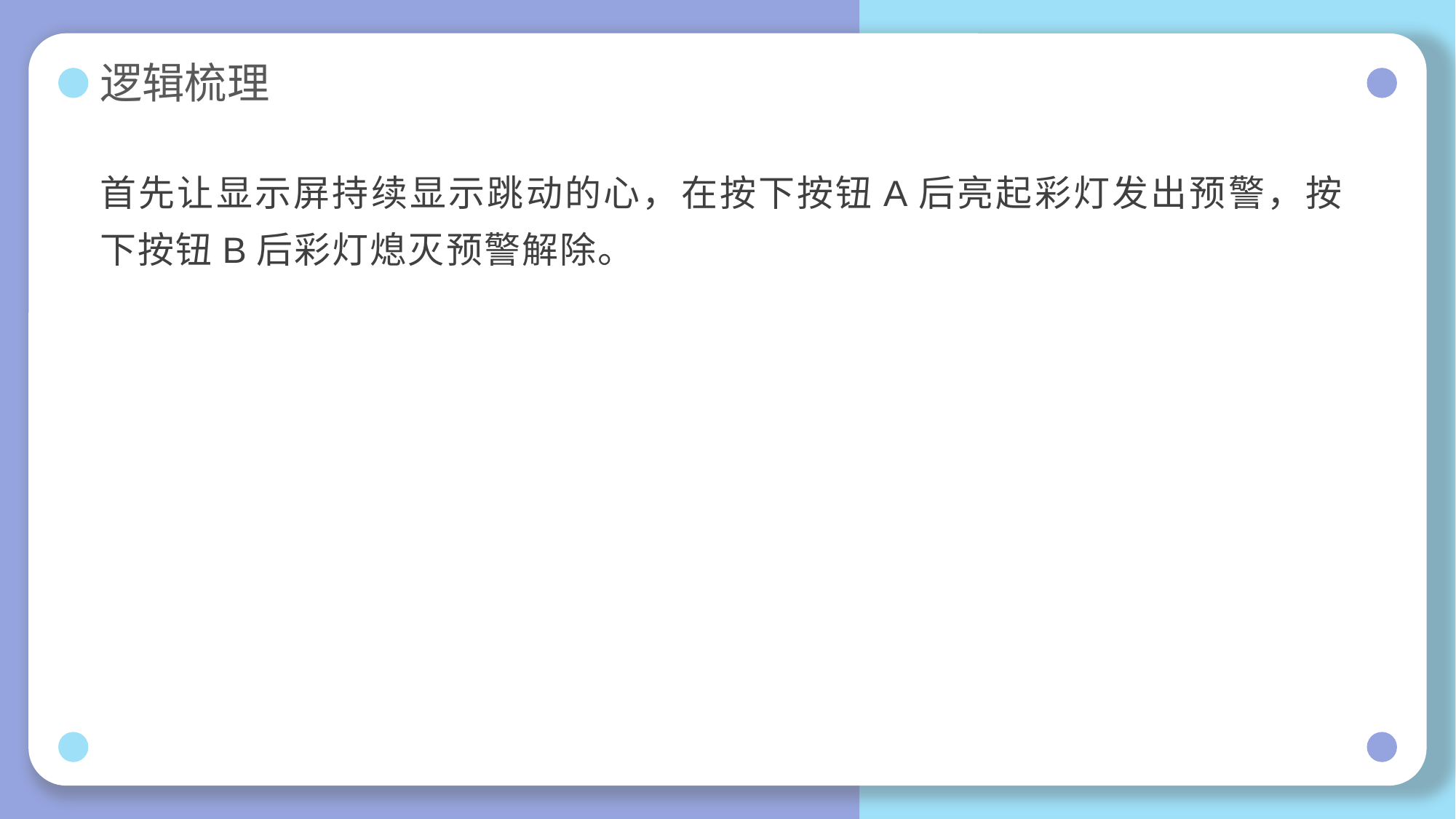

# 逻辑梳理
首先让显示屏持续显示跳动的心，在按下按钮A后亮起彩灯发出预警，按下按钮B后彩灯熄灭预警解除。